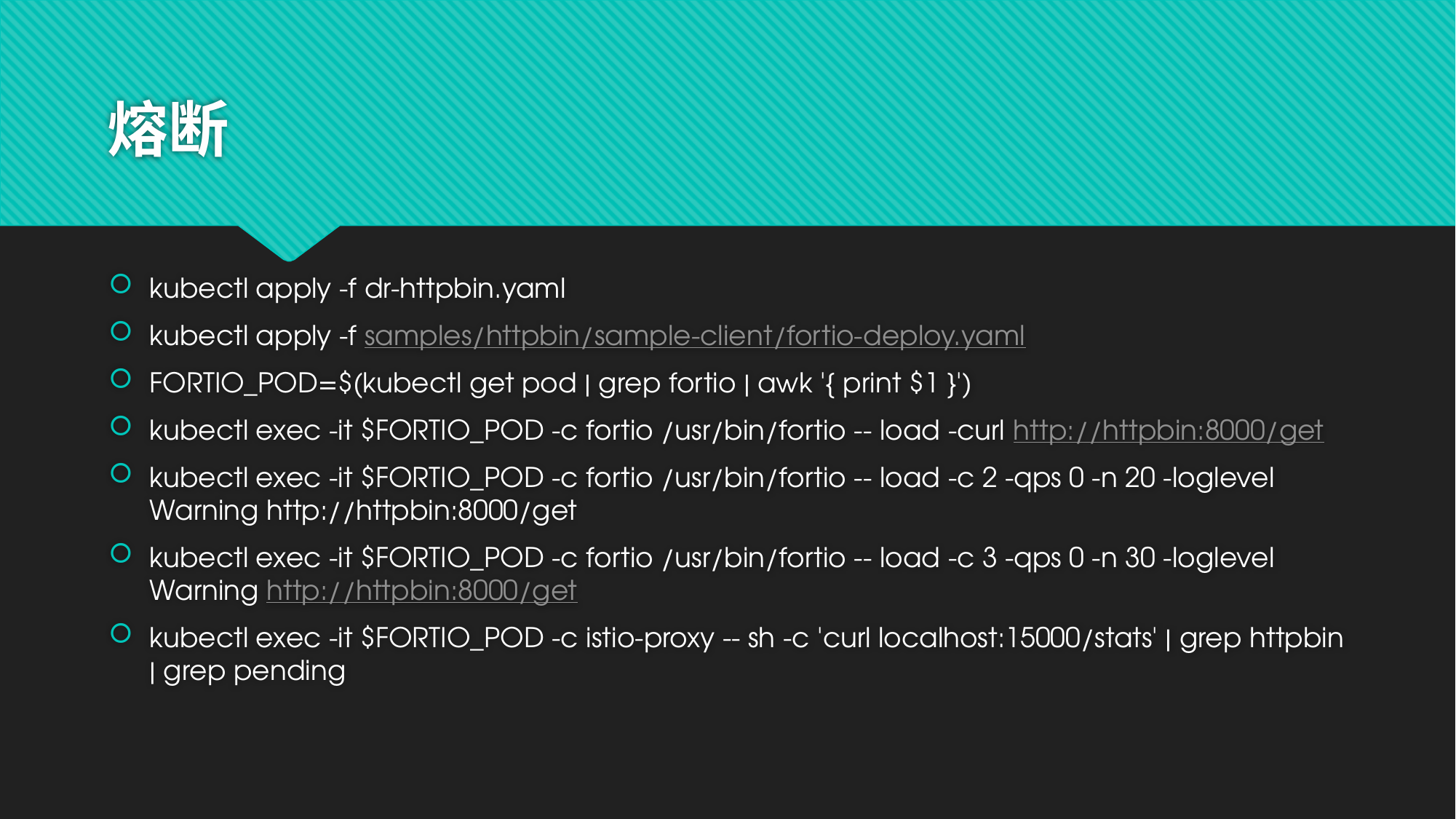

# 熔断
kubectl apply -f dr-httpbin.yaml
kubectl apply -f samples/httpbin/sample-client/fortio-deploy.yaml
FORTIO_POD=$(kubectl get pod | grep fortio | awk '{ print $1 }')
kubectl exec -it $FORTIO_POD -c fortio /usr/bin/fortio -- load -curl http://httpbin:8000/get
kubectl exec -it $FORTIO_POD -c fortio /usr/bin/fortio -- load -c 2 -qps 0 -n 20 -loglevel Warning http://httpbin:8000/get
kubectl exec -it $FORTIO_POD -c fortio /usr/bin/fortio -- load -c 3 -qps 0 -n 30 -loglevel Warning http://httpbin:8000/get
kubectl exec -it $FORTIO_POD -c istio-proxy -- sh -c 'curl localhost:15000/stats' | grep httpbin | grep pending